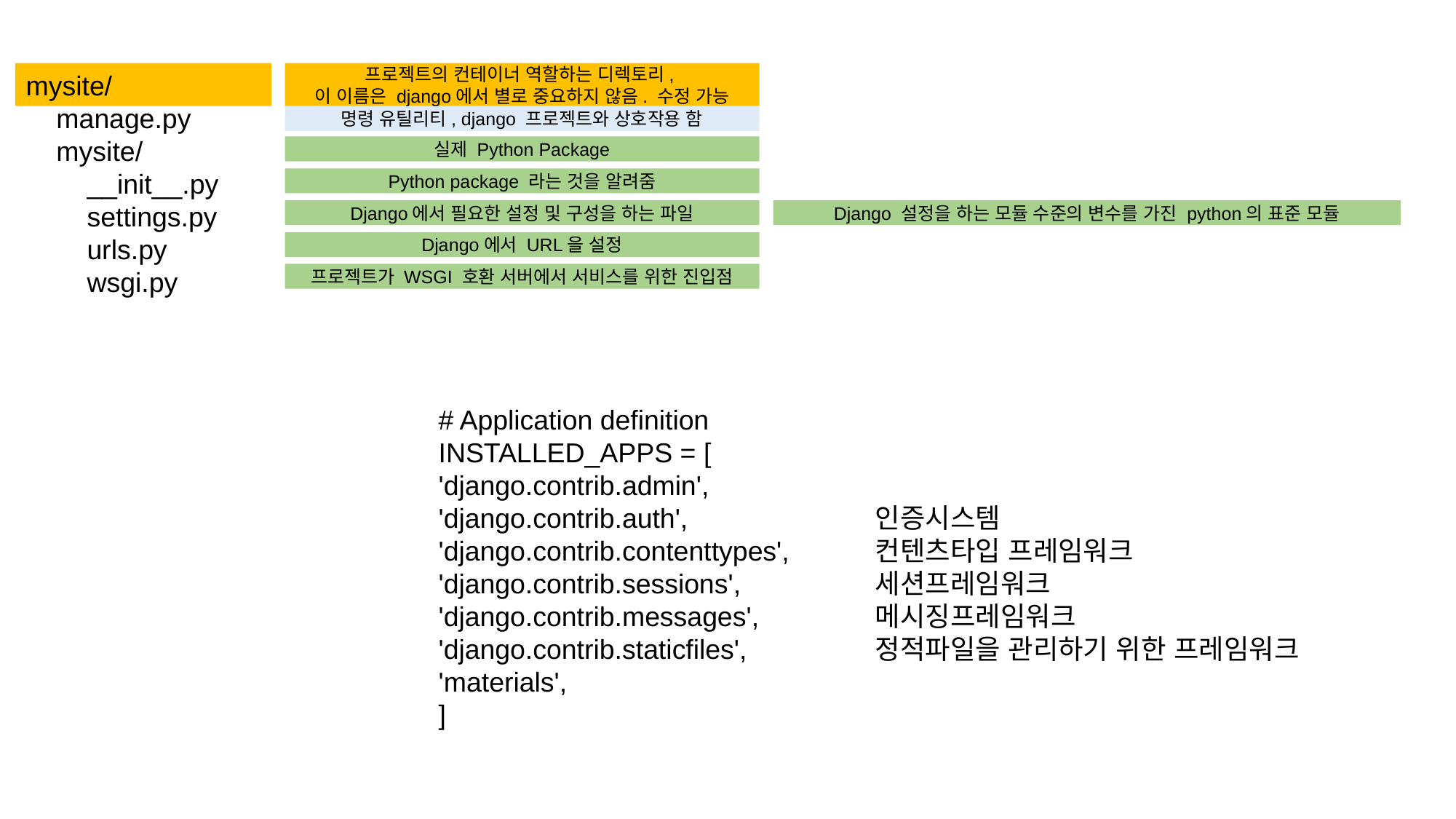

mysite/
    manage.py
    mysite/
        __init__.py
        settings.py
        urls.py
        wsgi.py
프로젝트의 컨테이너 역할하는 디렉토리,
이 이름은 django에서 별로 중요하지 않음. 수정 가능
명령 유틸리티, django 프로젝트와 상호작용 함
실제 Python Package
Python package 라는 것을 알려줌
Django에서 필요한 설정 및 구성을 하는 파일
Django 설정을 하는 모듈 수준의 변수를 가진 python의 표준 모듈
Django에서 URL을 설정
프로젝트가 WSGI 호환 서버에서 서비스를 위한 진입점
# Application definition
INSTALLED_APPS = [
'django.contrib.admin',
'django.contrib.auth',    		인증시스템
'django.contrib.contenttypes',    	컨텐츠타입 프레임워크
'django.contrib.sessions',    	세션프레임워크
'django.contrib.messages',    	메시징프레임워크
'django.contrib.staticfiles',    	정적파일을 관리하기 위한 프레임워크
'materials',
]